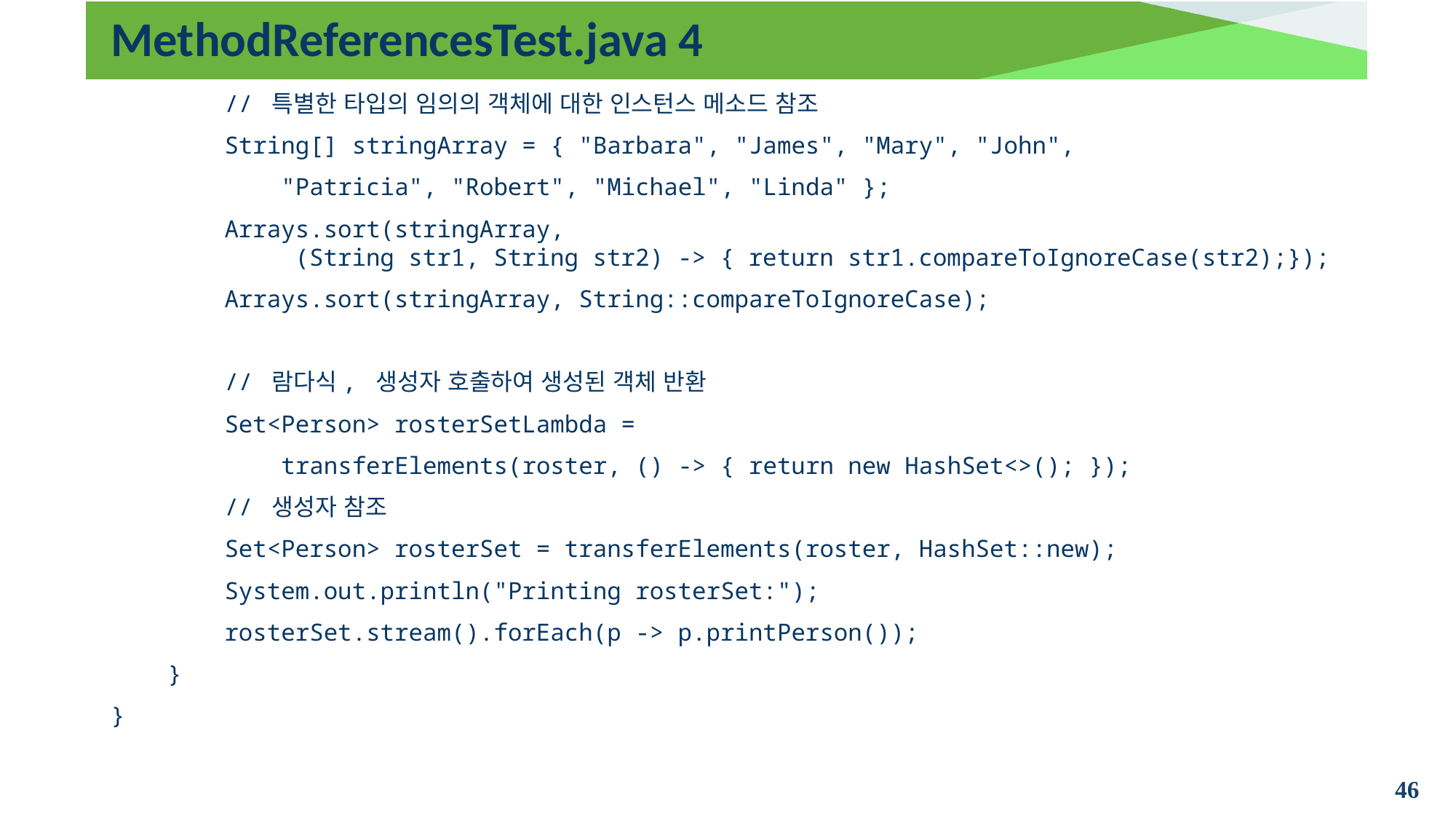

# MethodReferencesTest.java 4
        // 특별한 타입의 임의의 객체에 대한 인스턴스 메소드 참조
        String[] stringArray = { "Barbara", "James", "Mary", "John",
            "Patricia", "Robert", "Michael", "Linda" };
        Arrays.sort(stringArray,
             (String str1, String str2) -> { return str1.compareToIgnoreCase(str2);});
        Arrays.sort(stringArray, String::compareToIgnoreCase);

        // 람다식, 생성자 호출하여 생성된 객체 반환
        Set<Person> rosterSetLambda =
            transferElements(roster, () -> { return new HashSet<>(); });
        // 생성자 참조
        Set<Person> rosterSet = transferElements(roster, HashSet::new);
        System.out.println("Printing rosterSet:");
        rosterSet.stream().forEach(p -> p.printPerson());
    }
}

46